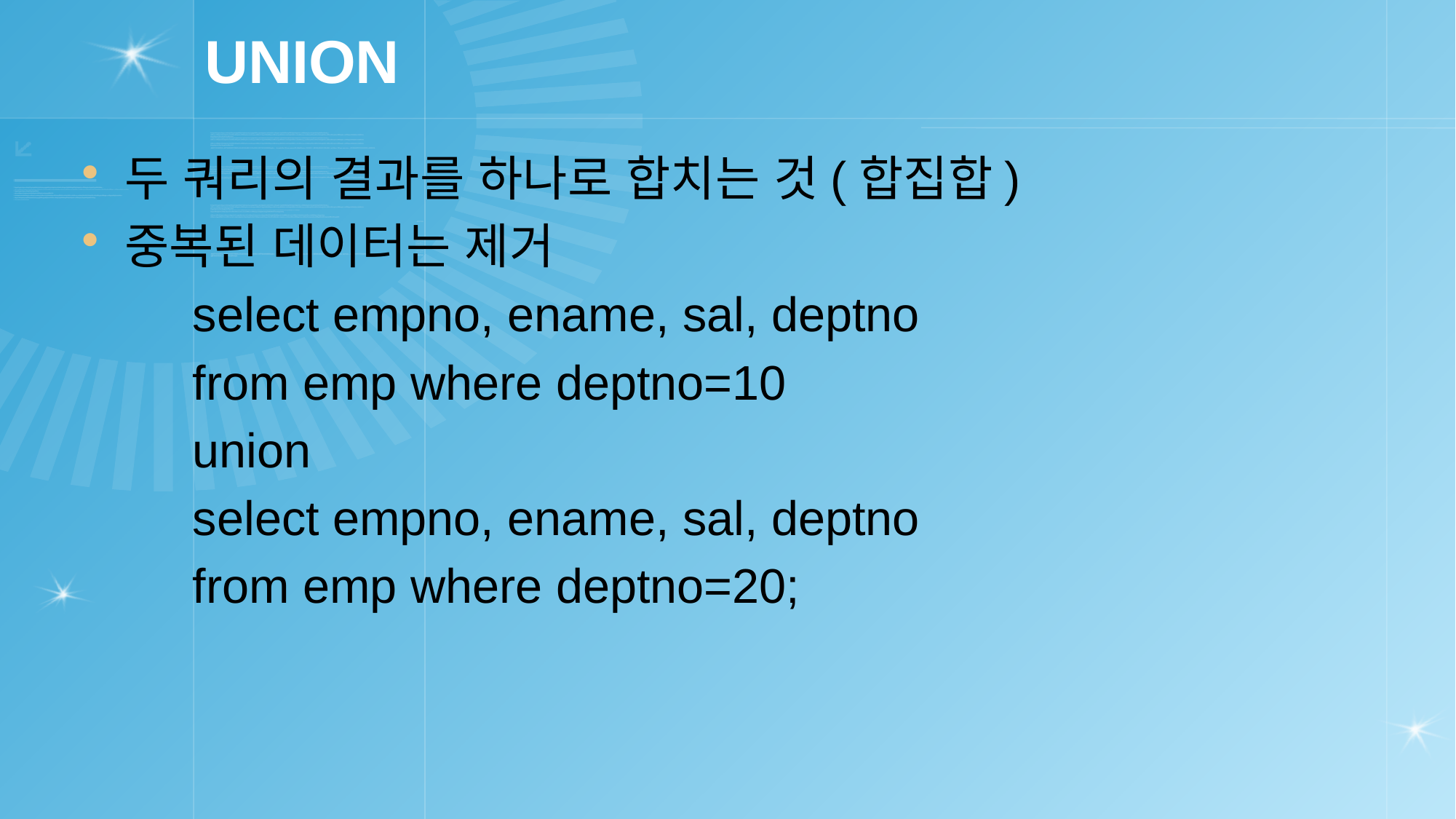

# UNION
두 쿼리의 결과를 하나로 합치는 것(합집합)
중복된 데이터는 제거
	select empno, ename, sal, deptno
	from emp where deptno=10
	union
	select empno, ename, sal, deptno
	from emp where deptno=20;